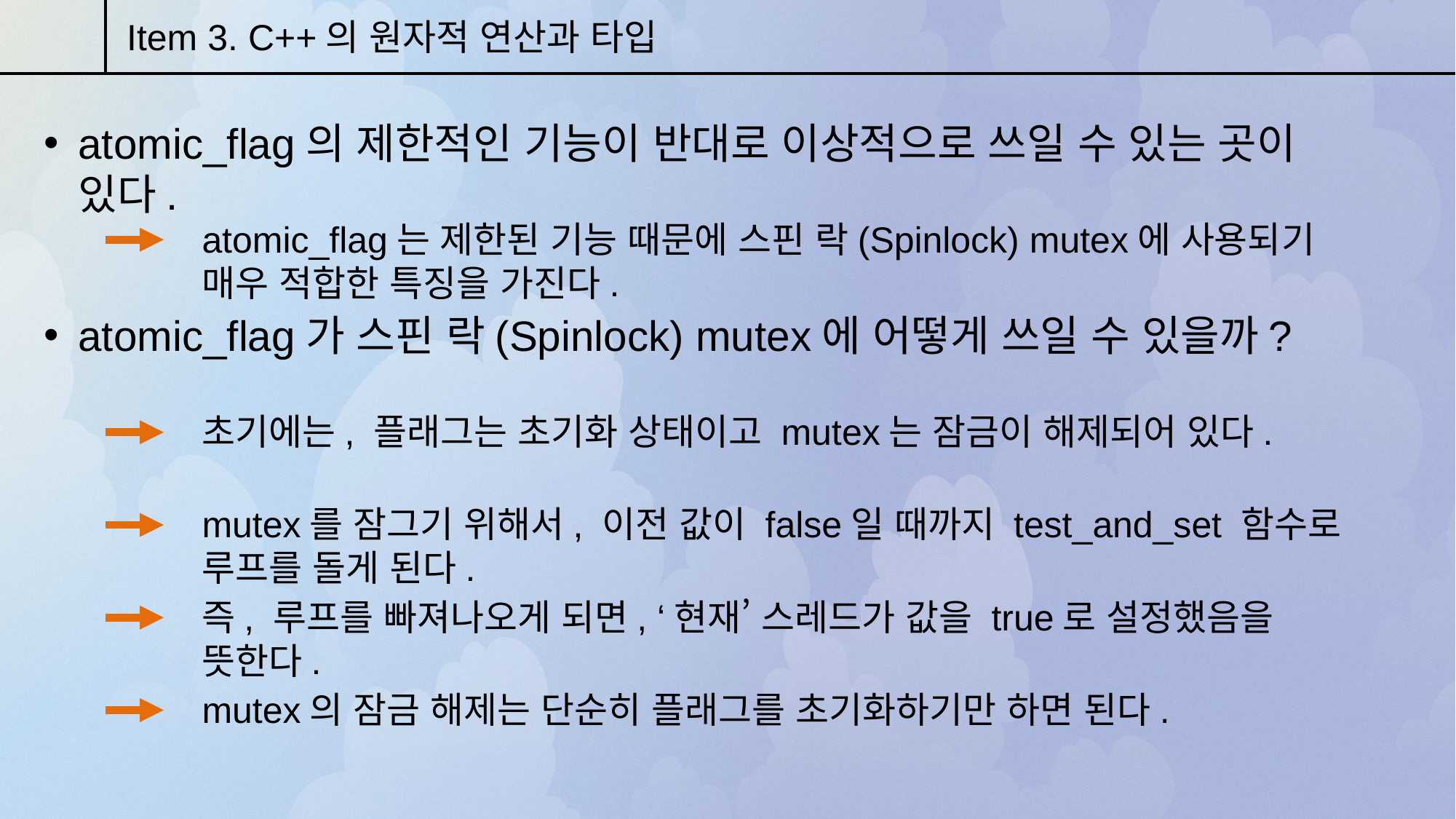

Item 3. C++의 원자적 연산과 타입
atomic_flag의 제한적인 기능이 반대로 이상적으로 쓰일 수 있는 곳이 있다.
atomic_flag는 제한된 기능 때문에 스핀 락(Spinlock) mutex에 사용되기 매우 적합한 특징을 가진다.
atomic_flag가 스핀 락(Spinlock) mutex에 어떻게 쓰일 수 있을까?
초기에는, 플래그는 초기화 상태이고 mutex는 잠금이 해제되어 있다.
mutex를 잠그기 위해서, 이전 값이 false일 때까지 test_and_set 함수로 루프를 돌게 된다.
즉, 루프를 빠져나오게 되면, ‘현재’ 스레드가 값을 true로 설정했음을 뜻한다.
mutex의 잠금 해제는 단순히 플래그를 초기화하기만 하면 된다.